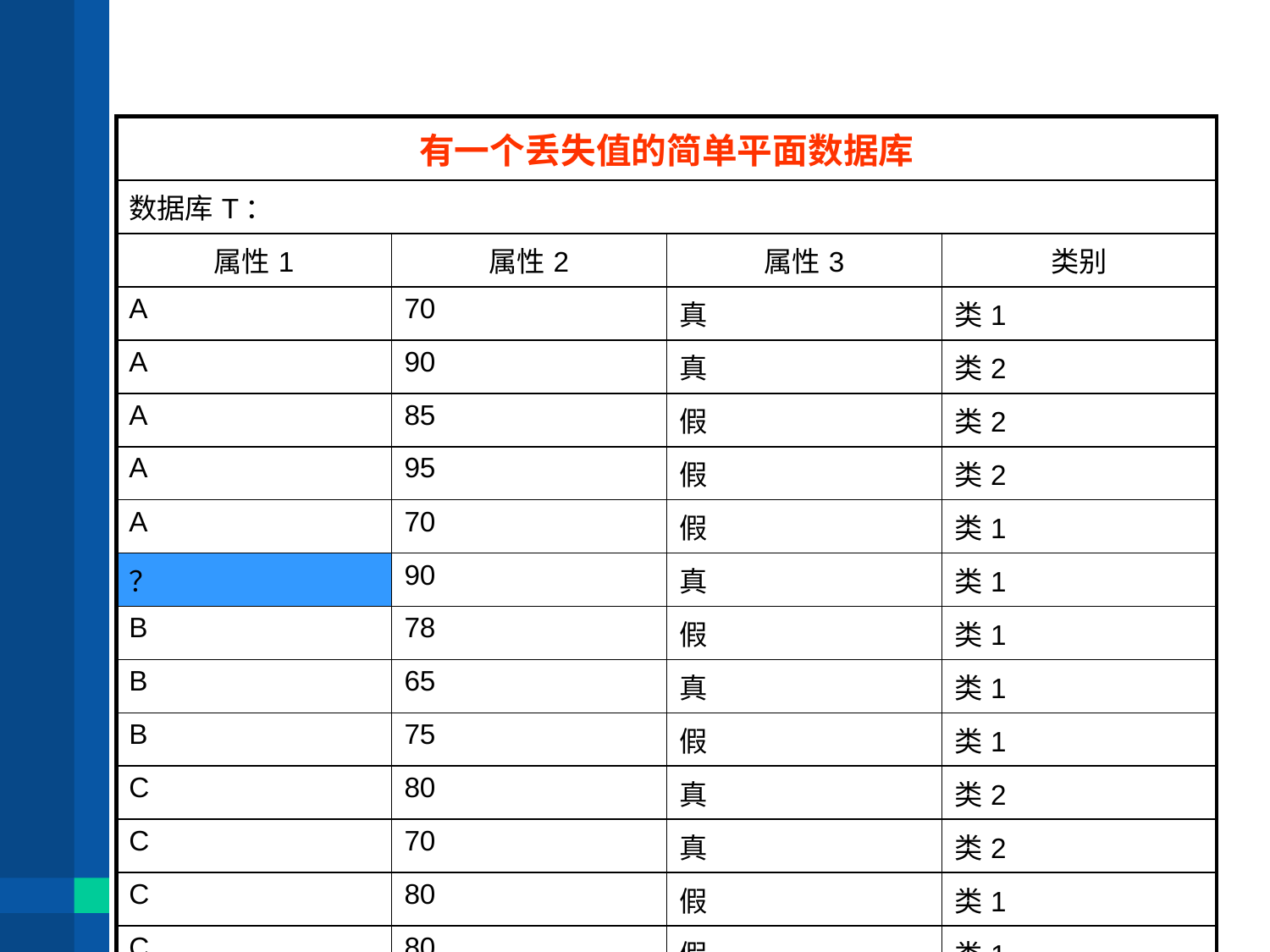

| 有一个丢失值的简单平面数据库 |  |  |  |
| --- | --- | --- | --- |
| 数据库T： |  |  |  |
| 属性1 | 属性2 | 属性3 | 类别 |
| A | 70 | 真 | 类1 |
| A | 90 | 真 | 类2 |
| A | 85 | 假 | 类2 |
| A | 95 | 假 | 类2 |
| A | 70 | 假 | 类1 |
| ？ | 90 | 真 | 类1 |
| B | 78 | 假 | 类1 |
| B | 65 | 真 | 类1 |
| B | 75 | 假 | 类1 |
| C | 80 | 真 | 类2 |
| C | 70 | 真 | 类2 |
| C | 80 | 假 | 类1 |
| C | 80 | 假 | 类1 |
| C | 96 | 假 | 类1 |